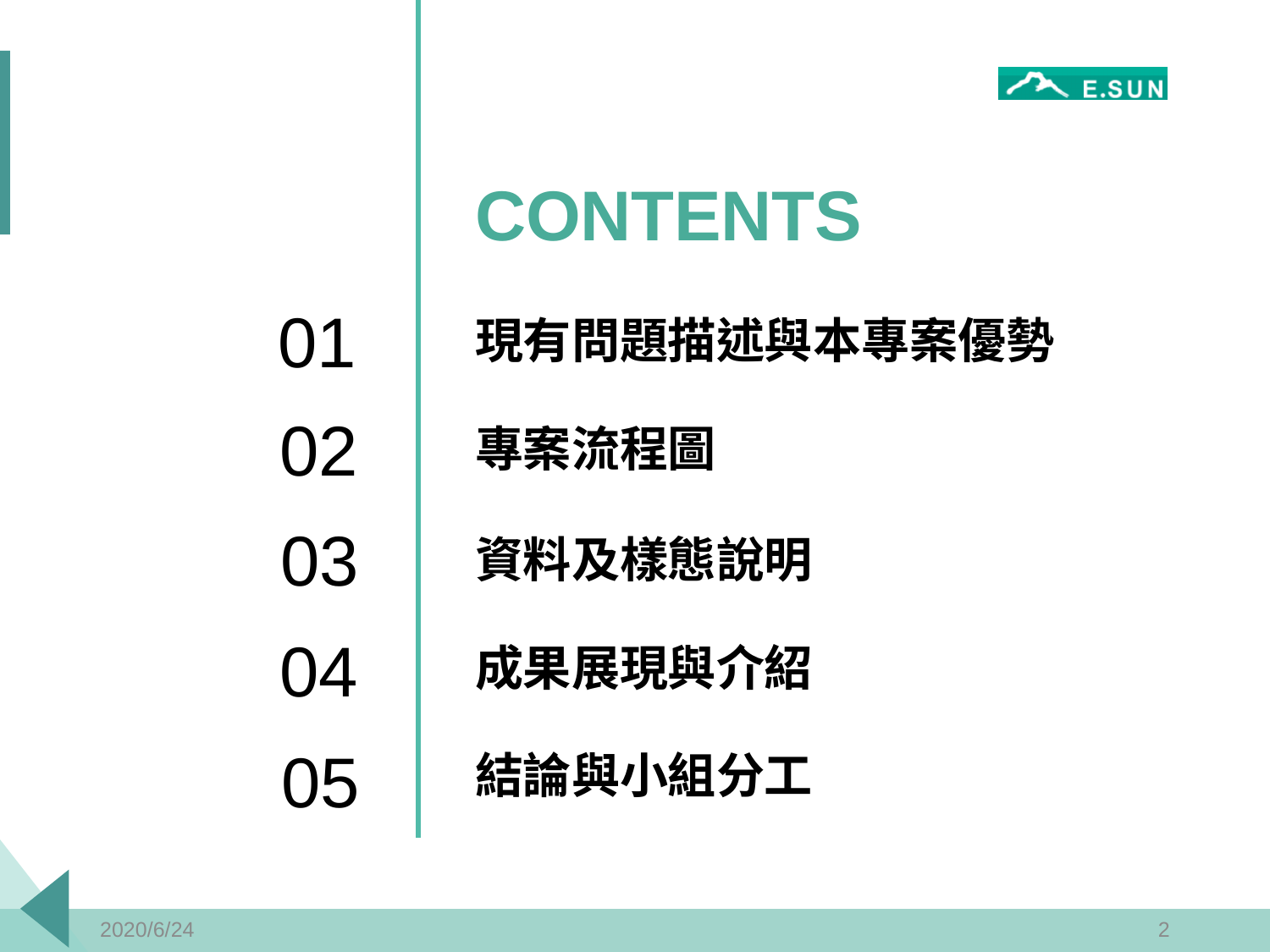

CONTENTS
現有問題描述與本專案優勢
01
專案流程圖
02
資料及樣態說明
03
成果展現與介紹
04
結論與小組分工
05
2020/6/24
2